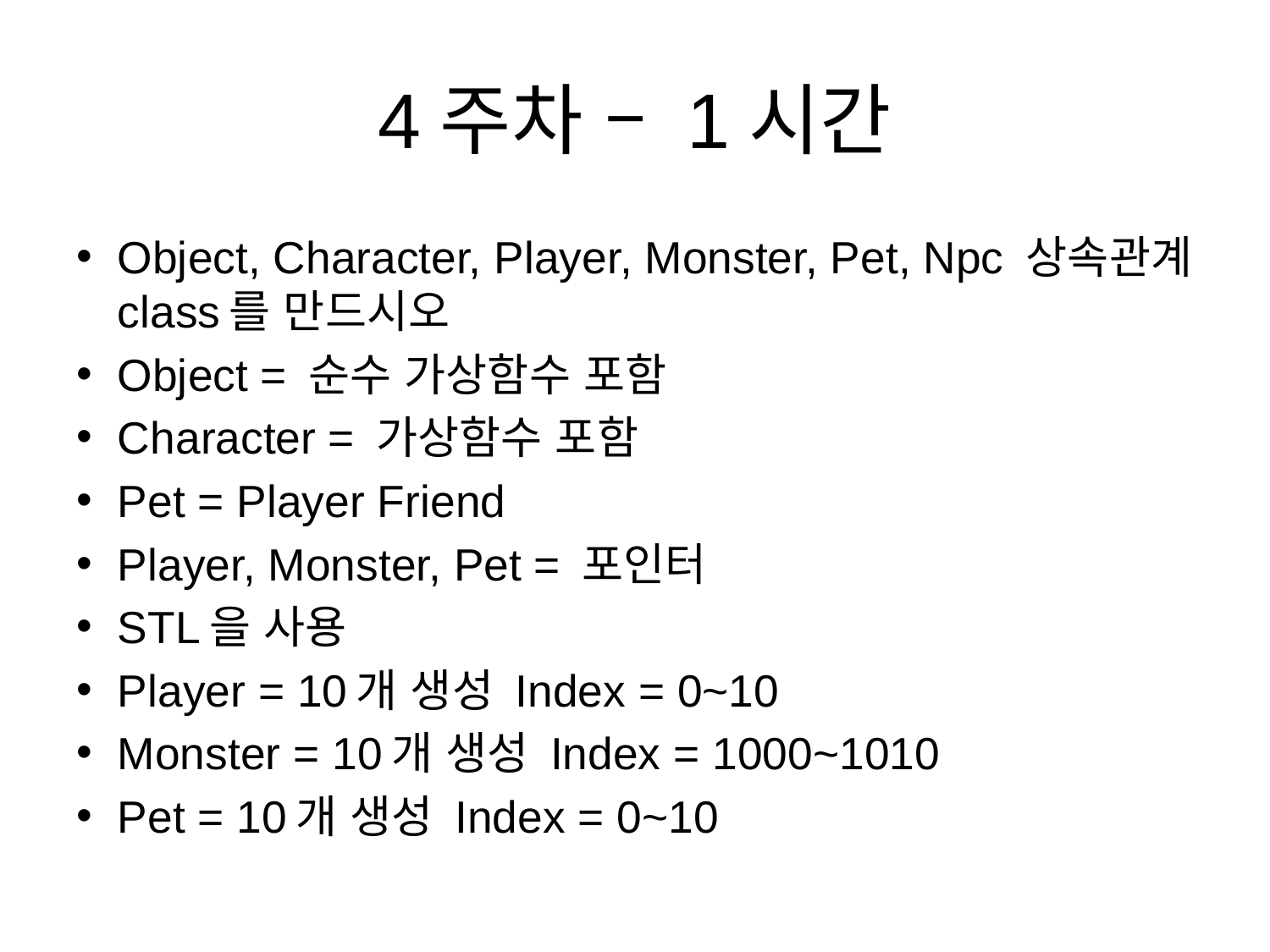

# 4주차 – 1시간
Object, Character, Player, Monster, Pet, Npc 상속관계 class를 만드시오
Object = 순수 가상함수 포함
Character = 가상함수 포함
Pet = Player Friend
Player, Monster, Pet = 포인터
STL을 사용
Player = 10개 생성 Index = 0~10
Monster = 10개 생성 Index = 1000~1010
Pet = 10개 생성 Index = 0~10